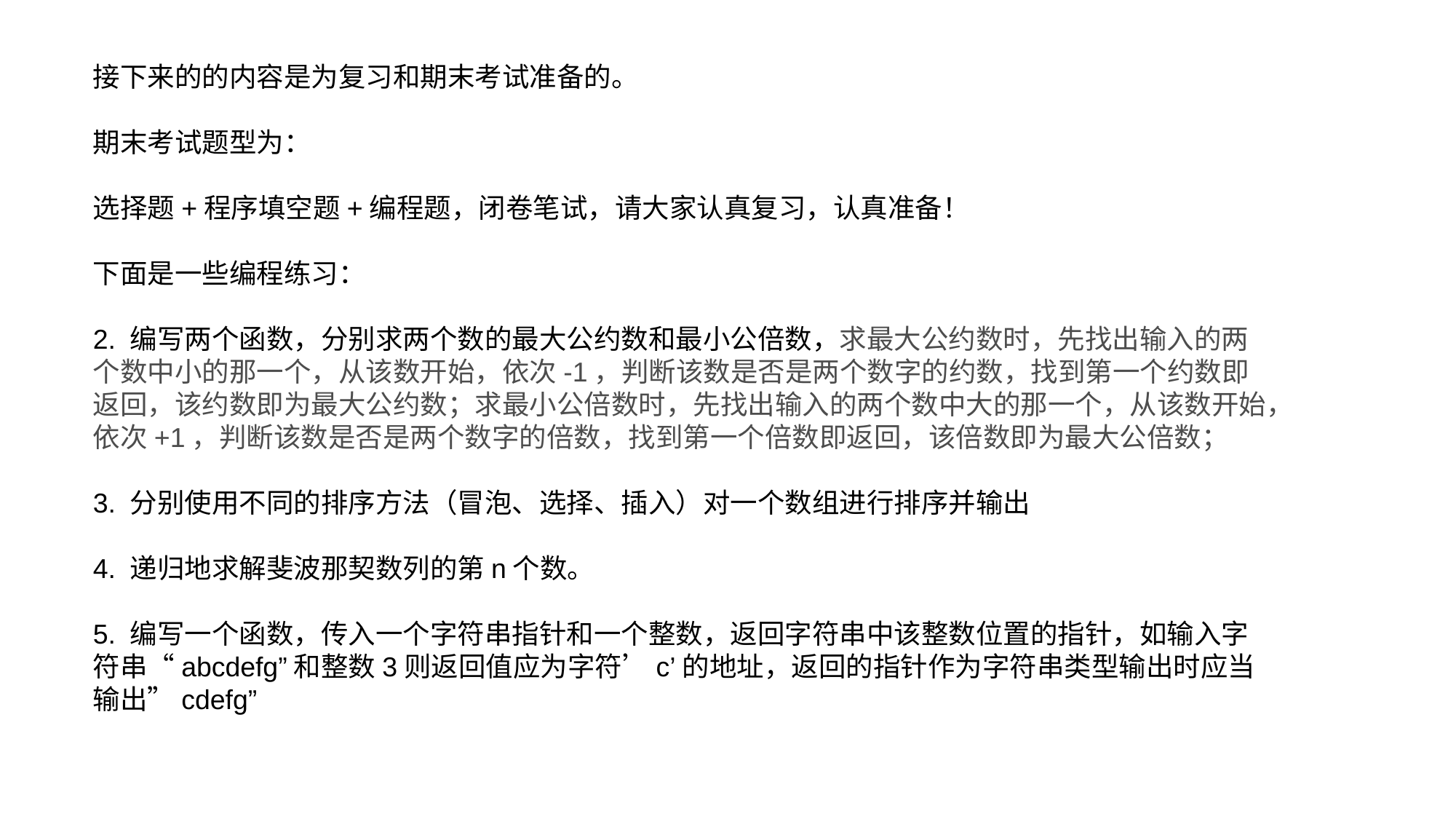

接下来的的内容是为复习和期末考试准备的。

期末考试题型为：

选择题+程序填空题+编程题，闭卷笔试，请大家认真复习，认真准备！

下面是一些编程练习：

2. 编写两个函数，分别求两个数的最大公约数和最小公倍数，求最大公约数时，先找出输入的两个数中小的那一个，从该数开始，依次-1，判断该数是否是两个数字的约数，找到第一个约数即返回，该约数即为最大公约数；求最小公倍数时，先找出输入的两个数中大的那一个，从该数开始，依次+1，判断该数是否是两个数字的倍数，找到第一个倍数即返回，该倍数即为最大公倍数；

3. 分别使用不同的排序方法（冒泡、选择、插入）对一个数组进行排序并输出

4. 递归地求解斐波那契数列的第n个数。

5. 编写一个函数，传入一个字符串指针和一个整数，返回字符串中该整数位置的指针，如输入字符串“abcdefg”和整数3则返回值应为字符’c’的地址，返回的指针作为字符串类型输出时应当输出”cdefg”